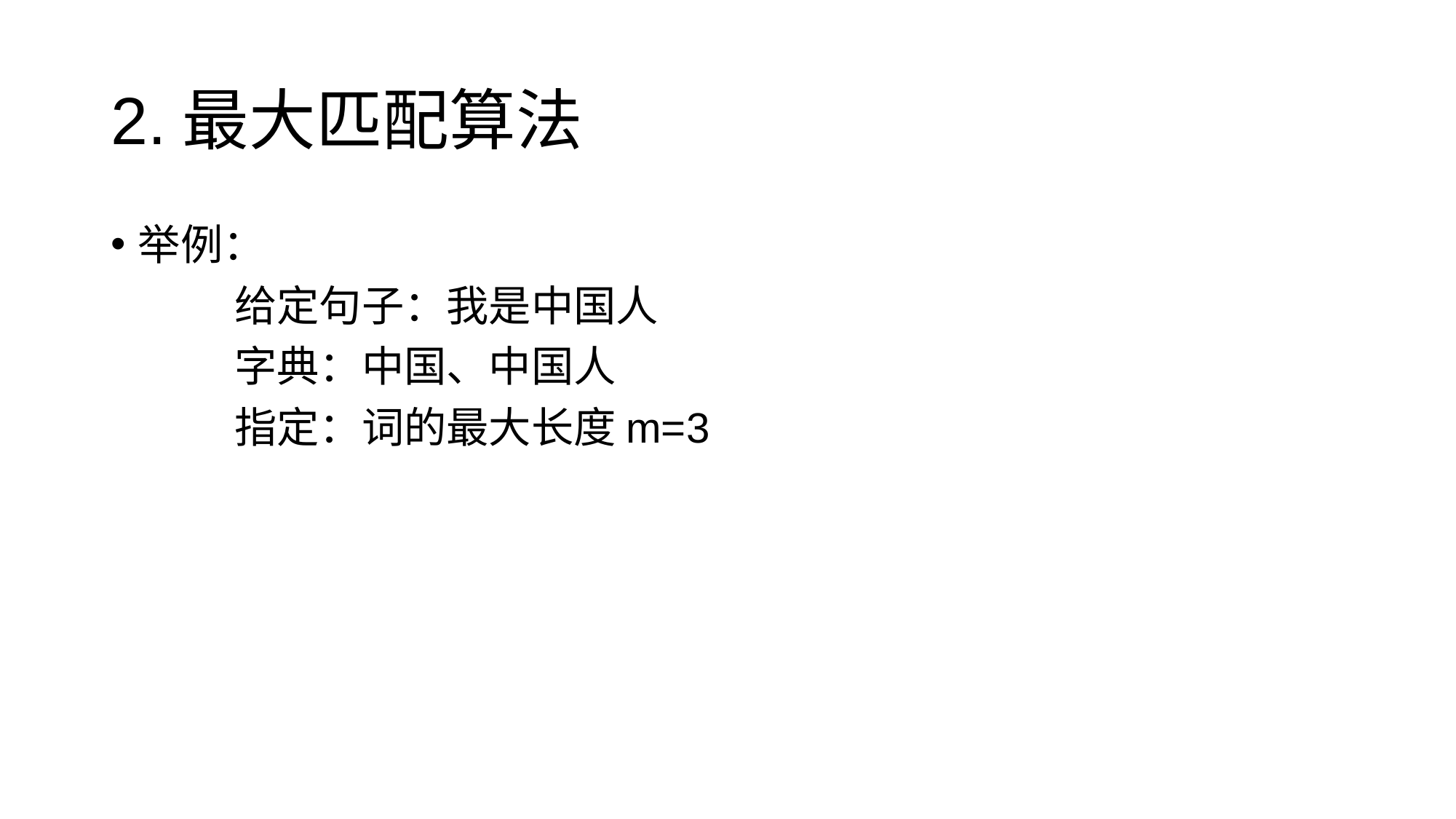

# 2.最大匹配算法
举例：
            给定句子：我是中国人
            字典：中国、中国人
            指定：词的最大长度m=3